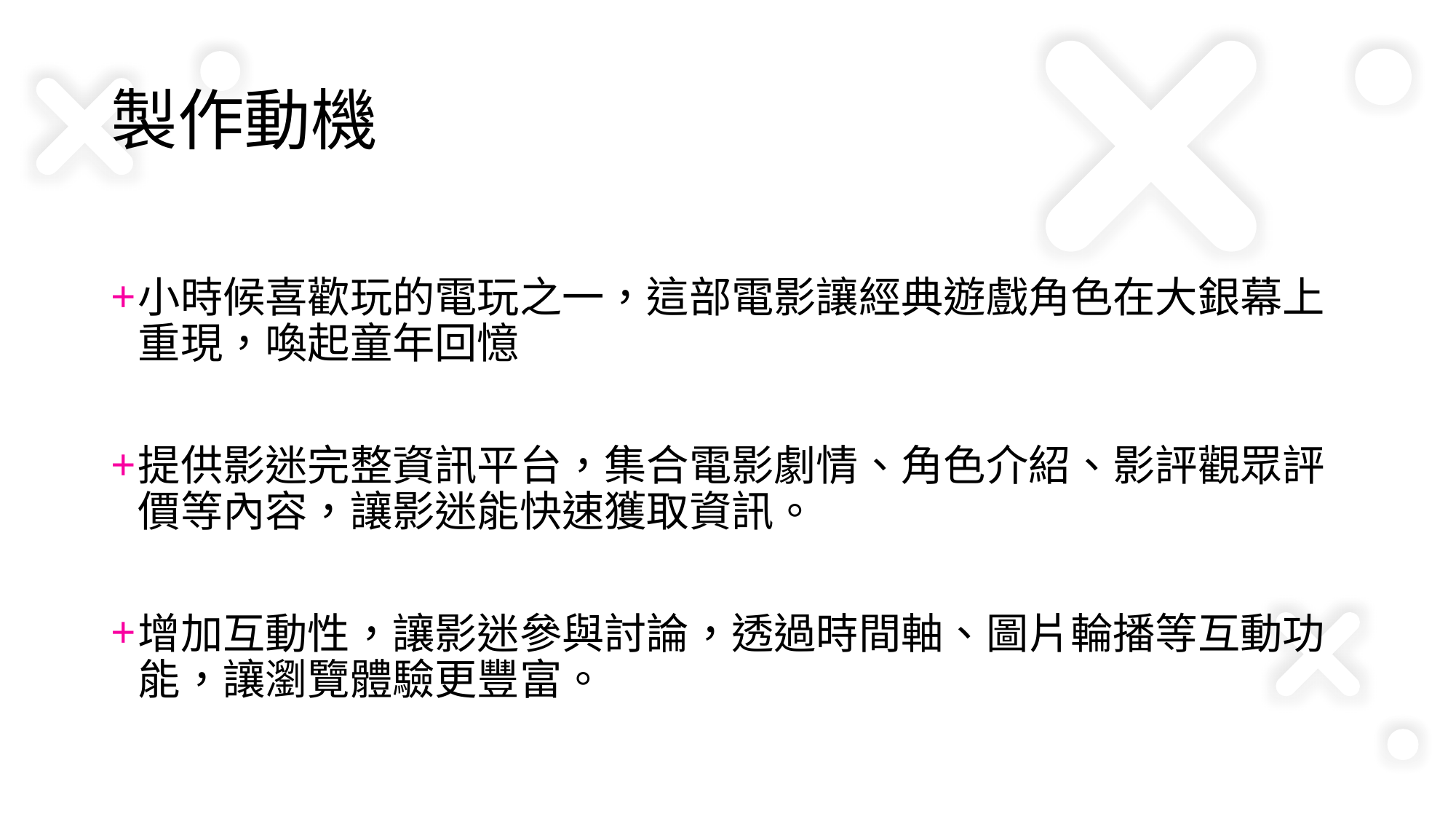

# 製作動機
小時候喜歡玩的電玩之一，這部電影讓經典遊戲角色在大銀幕上重現，喚起童年回憶

提供影迷完整資訊平台，集合電影劇情、角色介紹、影評觀眾評價等內容，讓影迷能快速獲取資訊。

增加互動性，讓影迷參與討論，透過時間軸、圖片輪播等互動功能，讓瀏覽體驗更豐富。